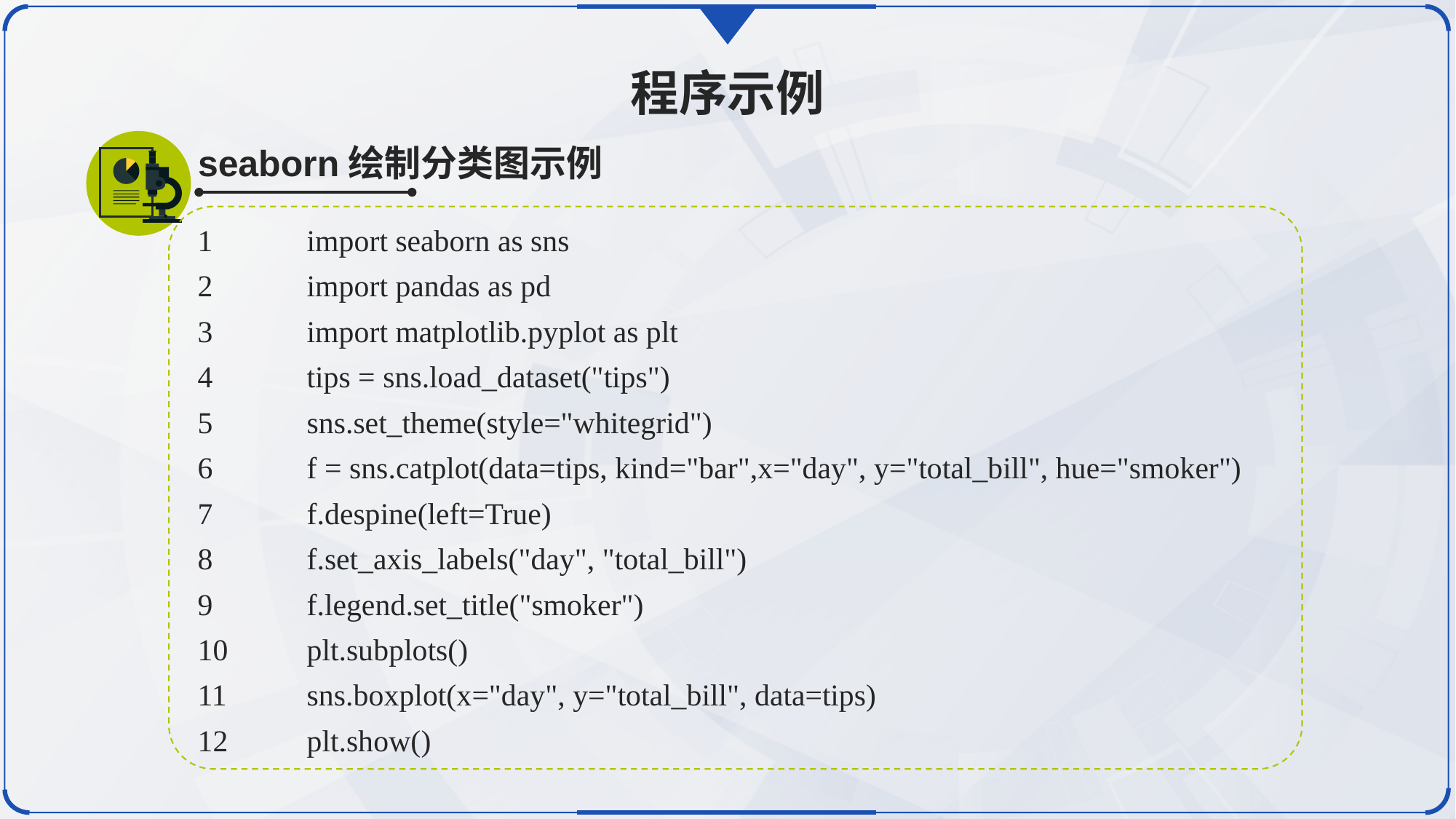

程序示例

seaborn绘制分类图示例

1	import seaborn as sns
2	import pandas as pd
3	import matplotlib.pyplot as plt
4	tips = sns.load_dataset("tips")
5	sns.set_theme(style="whitegrid")
6	f = sns.catplot(data=tips, kind="bar",x="day", y="total_bill", hue="smoker")
7	f.despine(left=True)
8	f.set_axis_labels("day", "total_bill")
9	f.legend.set_title("smoker")
10	plt.subplots()
11	sns.boxplot(x="day", y="total_bill", data=tips)
12	plt.show()